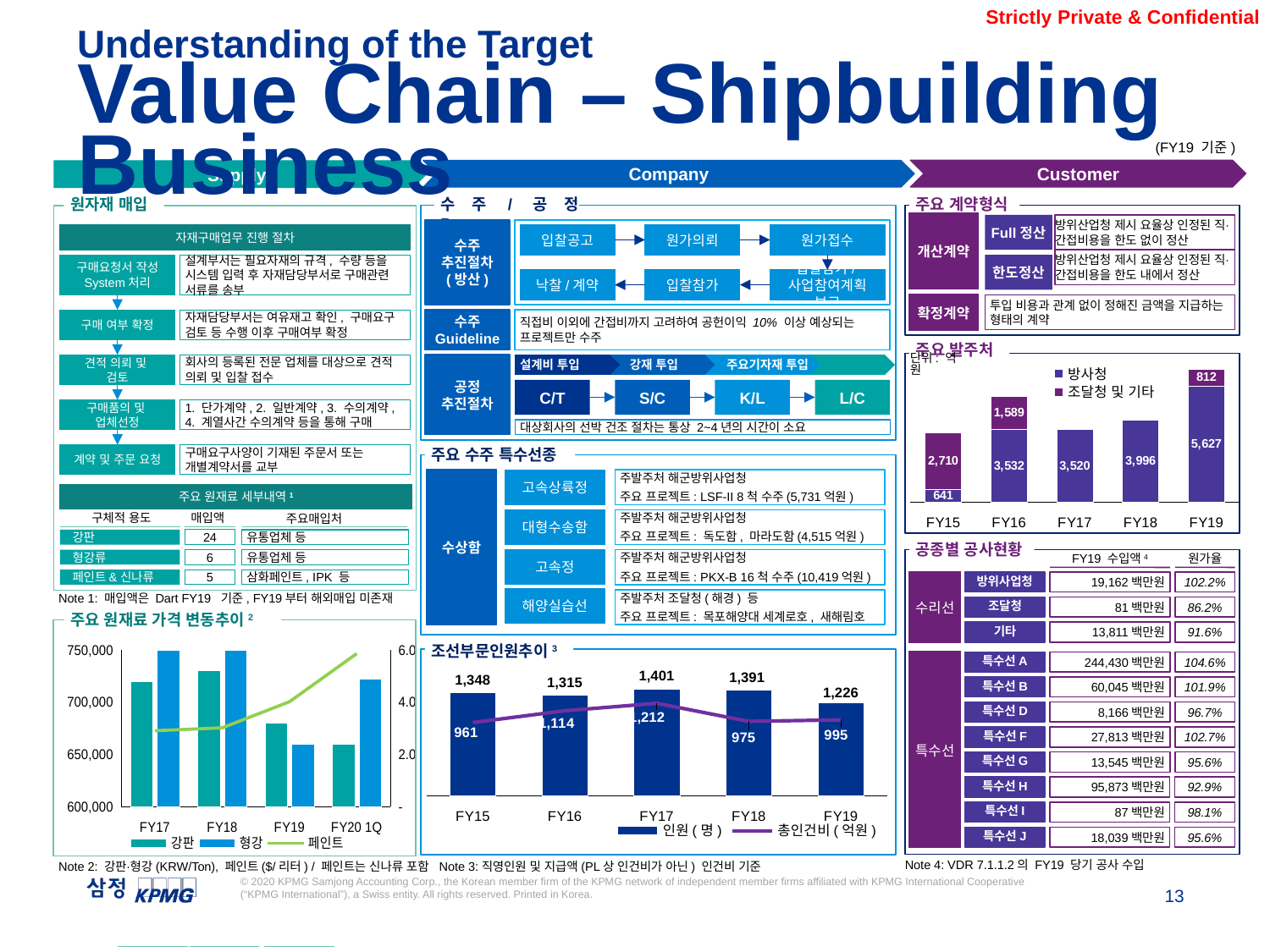

Understanding of the Target
Value Chain – Shipbuilding Business
(FY19 기준)
Customer
Company
Supply
원자재 매입
수주/공정 Process
주요 계약형식

개산계약
Full정산
방위산업청 제시 요율상 인정된 직∙간접비용을 한도 없이 정산
수주
추진절차
(방산)

자재구매업무 진행 절차
입찰공고
원가의뢰
원가접수
방위산업청 제시 요율상 인정된 직∙간접비용을 한도 내에서 정산
구매요청서 작성 System처리
설계부서는 필요자재의 규격, 수량 등을 시스템 입력 후 자재담당부서로 구매관련 서류를 송부
한도정산
낙찰/계약
입찰참가
입찰참가/사업참여계획 보고
확정계약
투입 비용과 관계 없이 정해진 금액을 지급하는 형태의 계약
구매 여부 확정
자재담당부서는 여유재고 확인, 구매요구 검토 등 수행 이후 구매여부 확정
수주 Guideline
직접비 이외에 간접비까지 고려하여 공헌이익 10% 이상 예상되는 프로젝트만 수주
진수
주요 발주처

견적 의뢰 및
검토
회사의 등록된 전문 업체를 대상으로 견적 의뢰 및 입찰 접수
공정
추진절차

설계비 투입

강재 투입

주요기자재 투입

### Chart

| Category | 방사청 | 조달청 및 기타 |
|---|---|---|
| FY15 | 641.0 | 2710.0 |
| FY16 | 3532.0 | 1589.0 |
| FY17 | 3520.0 | None |
| FY18 | 3996.0 | None |
| FY19 | 5627.0 | 812.0 |
단위: 억 원
C/T
S/C
K/L
L/C
구매품의 및
업체선정
1. 단가계약, 2. 일반계약, 3. 수의계약, 4. 계열사간 수의계약 등을 통해 구매
대상회사의 선박 건조 절차는 통상 2~4년의 시간이 소요
계약 및 주문 요청
구매요구사양이 기재된 주문서 또는 개별계약서를 교부
주요 수주 특수선종

수상함
고속상륙정
주발주처 해군방위사업청
주요 프로젝트: LSF-II 8척 수주(5,731억원)
주요 원재료 세부내역1
매입액
구체적 용도
주요매입처
대형수송함
주발주처 해군방위사업청
주요 프로젝트: 독도함, 마라도함(4,515억원)
강판
24
유통업체 등
공종별 공사현황
FY19 수입액4
원가율
수리선
방위사업청
19,162백만원
102.2%
조달청
81백만원
86.2%
기타
13,811백만원
91.6%
특수선
특수선A
244,430백만원
104.6%
특수선B
60,045백만원
101.9%
특수선D
8,166백만원
96.7%
특수선F
27,813백만원
102.7%
특수선G
13,545백만원
95.6%
특수선H
95,873백만원
92.9%
특수선I
87백만원
98.1%
특수선J
18,039백만원
95.6%
형강류
6
고속정
주발주처 해군방위사업청
주요 프로젝트: PKX-B 16척 수주(10,419억원)

유통업체 등
페인트&신나류
5
삼화페인트, IPK 등
해양실습선
주발주처 조달청(해경) 등
주요 프로젝트: 목포해양대 세계로호, 새해림호
Note 1: 매입액은 Dart FY19  기준, FY19부터 해외매입 미존재
주요 원재료 가격 변동추이2

### Chart

| Category | 강판 | 형강 | 페인트 |
|---|---|---|---|
| FY17 | 720000.0 | 750000.0 | 2.9 |
| FY18 | 730000.0 | 750000.0 | 3.01 |
| FY19 | 680000.0 | 660000.0 | 4.01 |
| FY20 1Q | 660000.0 | 722500.0 | 5.86 |
조선부문인원추이3

### Chart

| Category |  |  |
|---|---|---|
| FY15 | 1348.0 | 960.53655983 |
| FY16 | 1315.0 | 1113.7554464 |
| FY17 | 1401.0 | 1211.89943635 |
| FY18 | 1391.0 | 975.37297301 |
| FY19 | 1226.0 | 994.56801567 |
Note 3:직영인원 및 지급액(PL상 인건비가 아닌) 인건비 기준
Note 2: 강판∙형강(KRW/Ton), 페인트($/리터) / 페인트는 신나류 포함
Note 4: VDR 7.1.1.2의 FY19 당기 공사 수입
Note 1: ‘19년 3Q 구입 차량 대상